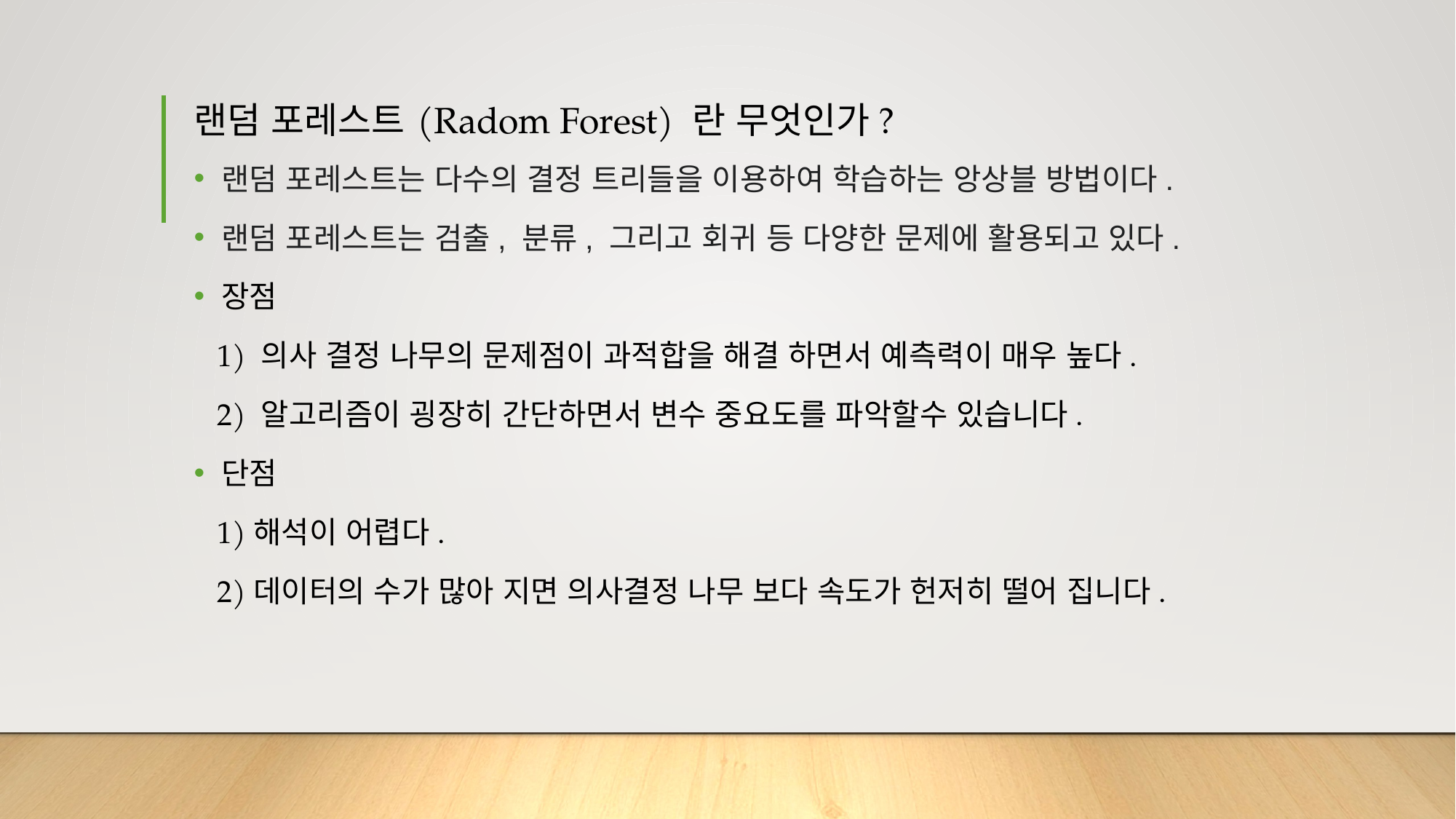

# 랜덤 포레스트 (Radom Forest) 란 무엇인가?
랜덤 포레스트는 다수의 결정 트리들을 이용하여 학습하는 앙상블 방법이다.
랜덤 포레스트는 검출, 분류, 그리고 회귀 등 다양한 문제에 활용되고 있다.
장점
   1) 의사 결정 나무의 문제점이 과적합을 해결 하면서 예측력이 매우 높다.
   2) 알고리즘이 굉장히 간단하면서 변수 중요도를 파악할수 있습니다.
단점
   1)해석이 어렵다.
   2)데이터의 수가 많아 지면 의사결정 나무 보다 속도가 헌저히 떨어 집니다.